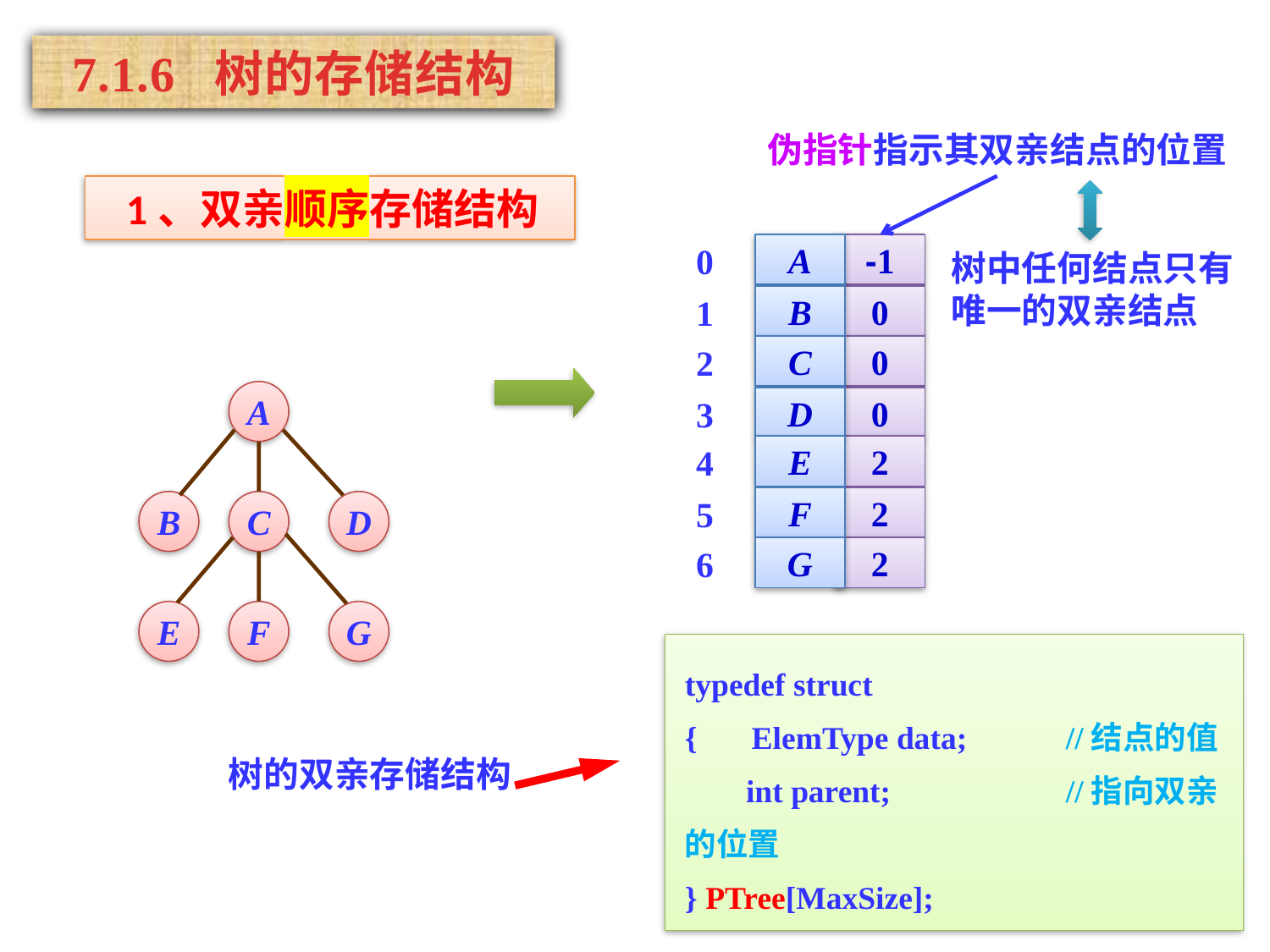

7.1.6  树的存储结构
伪指针指示其双亲结点的位置
   1、双亲顺序存储结构

树中任何结点只有唯一的双亲结点
0
A
1
B
2
C
3
D
4
E
5
F
6
G
-1
0
0
0
2
2
2

A

B
C
D

E
F
G
typedef struct
{　 ElemType data;	//结点的值
　   int parent;		//指向双亲的位置
} PTree[MaxSize];
树的双亲存储结构

6/13